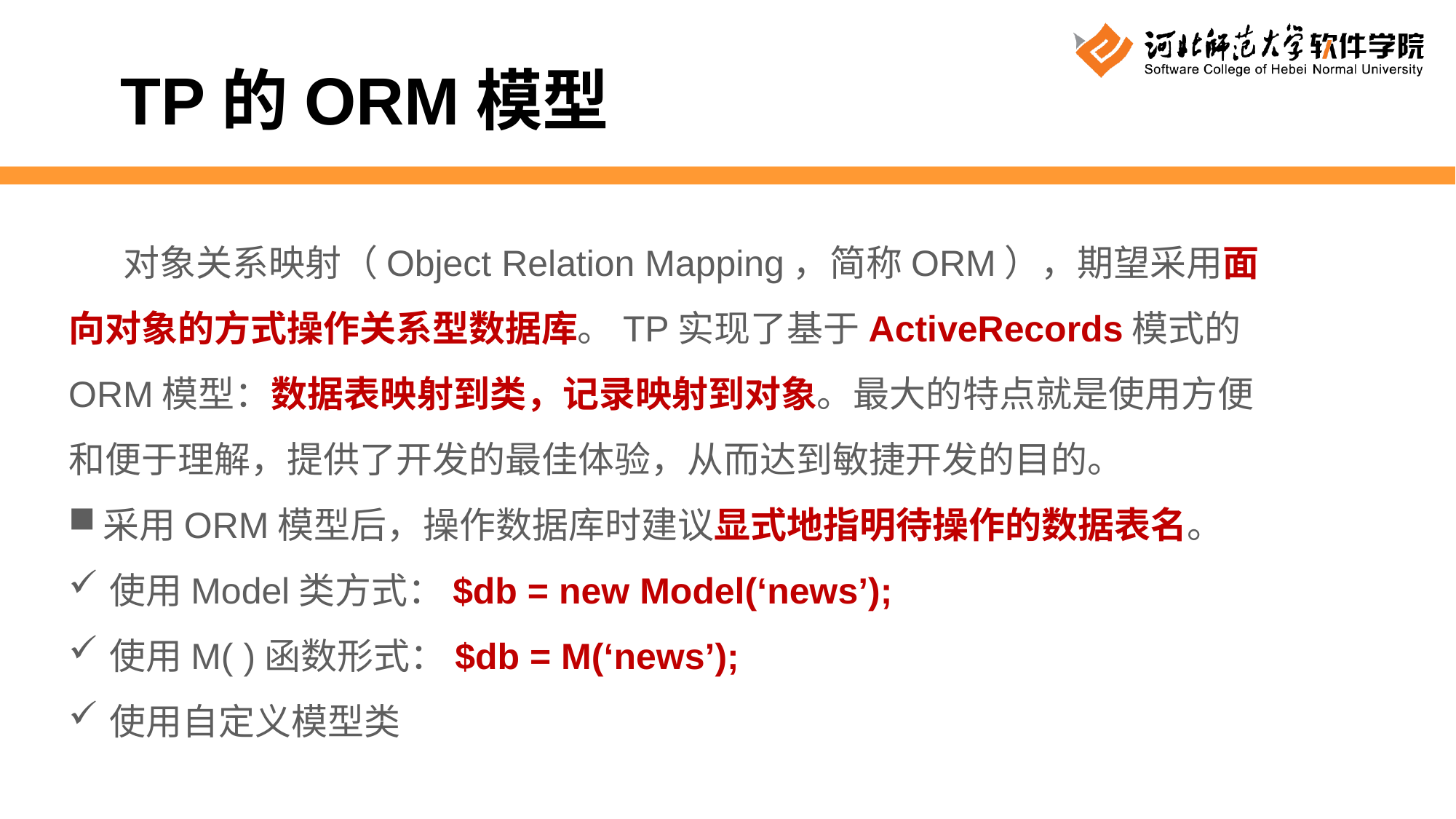

TP的ORM模型
对象关系映射（Object Relation Mapping，简称ORM），期望采用面向对象的方式操作关系型数据库。TP实现了基于ActiveRecords模式的ORM模型：数据表映射到类，记录映射到对象。最大的特点就是使用方便和便于理解，提供了开发的最佳体验，从而达到敏捷开发的目的。
采用ORM模型后，操作数据库时建议显式地指明待操作的数据表名。
使用Model类方式：$db = new Model(‘news’);
使用M( )函数形式：$db = M(‘news’);
使用自定义模型类